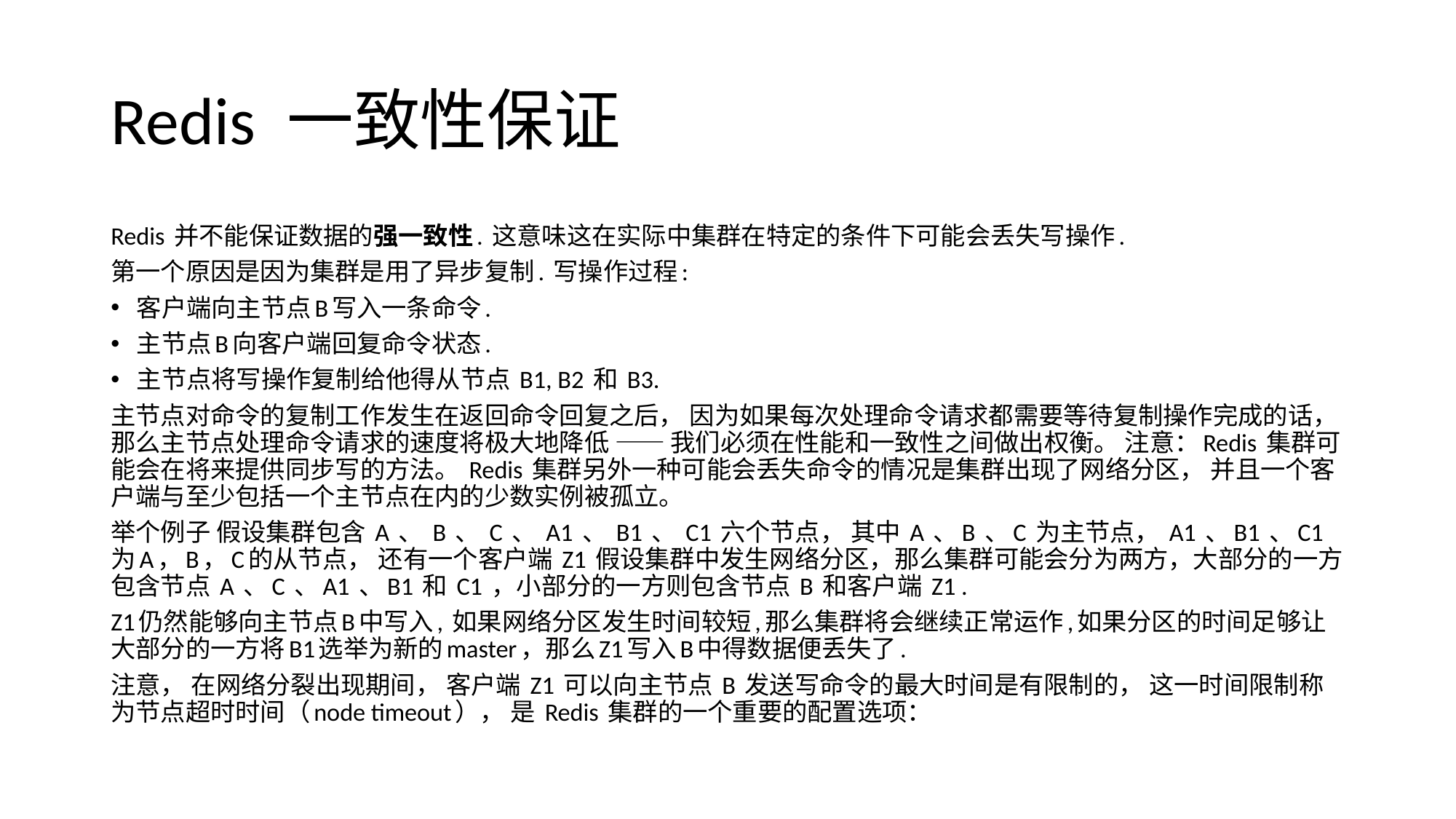

# Redis 一致性保证
Redis 并不能保证数据的强一致性. 这意味这在实际中集群在特定的条件下可能会丢失写操作.
第一个原因是因为集群是用了异步复制. 写操作过程:
客户端向主节点B写入一条命令.
主节点B向客户端回复命令状态.
主节点将写操作复制给他得从节点 B1, B2 和 B3.
主节点对命令的复制工作发生在返回命令回复之后， 因为如果每次处理命令请求都需要等待复制操作完成的话， 那么主节点处理命令请求的速度将极大地降低 —— 我们必须在性能和一致性之间做出权衡。 注意：Redis 集群可能会在将来提供同步写的方法。 Redis 集群另外一种可能会丢失命令的情况是集群出现了网络分区， 并且一个客户端与至少包括一个主节点在内的少数实例被孤立。
举个例子 假设集群包含 A 、 B 、 C 、 A1 、 B1 、 C1 六个节点， 其中 A 、B 、C 为主节点， A1 、B1 、C1 为A，B，C的从节点， 还有一个客户端 Z1 假设集群中发生网络分区，那么集群可能会分为两方，大部分的一方包含节点 A 、C 、A1 、B1 和 C1 ，小部分的一方则包含节点 B 和客户端 Z1 .
Z1仍然能够向主节点B中写入, 如果网络分区发生时间较短,那么集群将会继续正常运作,如果分区的时间足够让大部分的一方将B1选举为新的master，那么Z1写入B中得数据便丢失了.
注意， 在网络分裂出现期间， 客户端 Z1 可以向主节点 B 发送写命令的最大时间是有限制的， 这一时间限制称为节点超时时间（node timeout）， 是 Redis 集群的一个重要的配置选项：